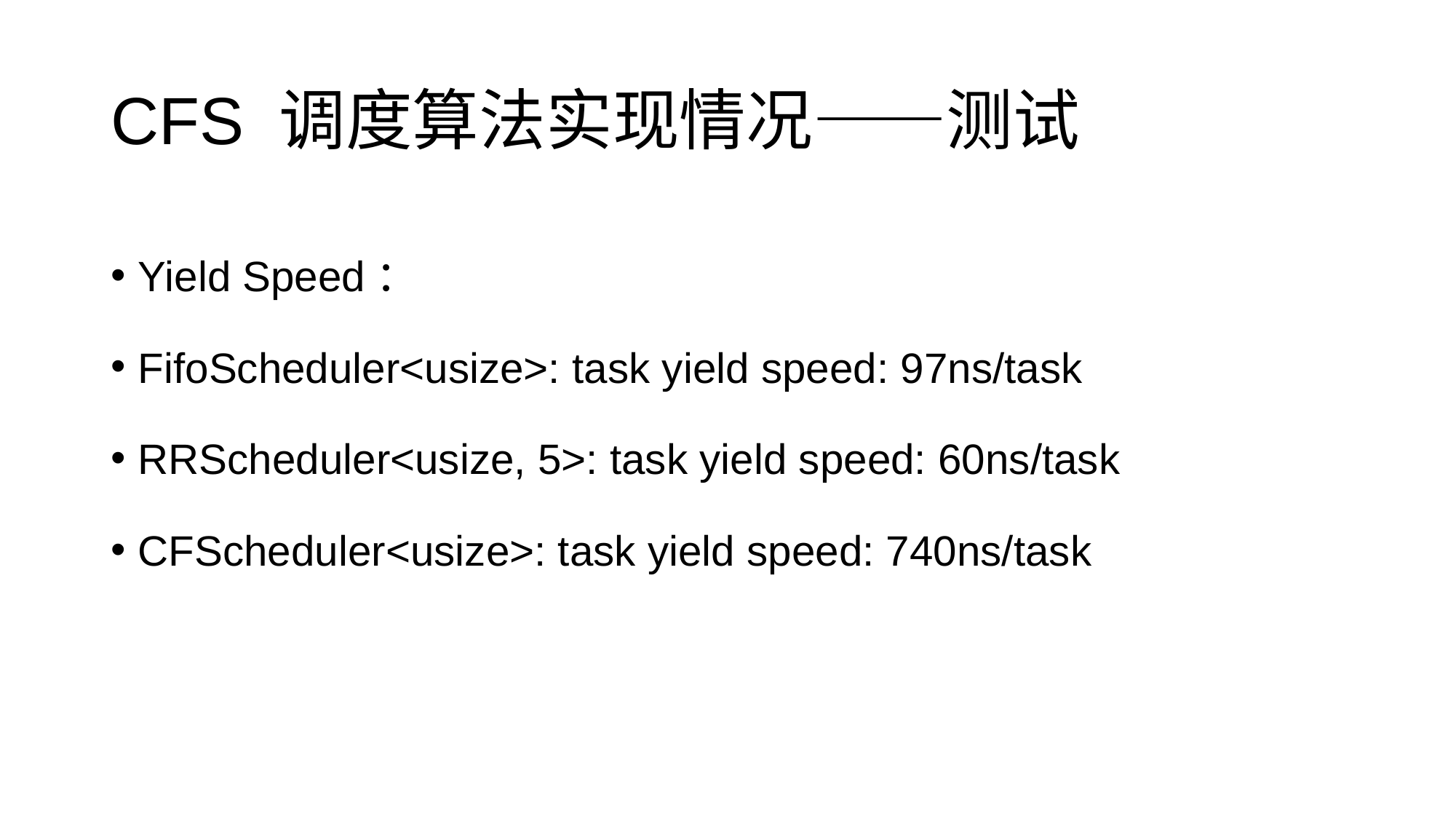

# CFS 调度算法实现情况——测试
Yield Speed：
FifoScheduler<usize>: task yield speed: 97ns/task
RRScheduler<usize, 5>: task yield speed: 60ns/task
CFScheduler<usize>: task yield speed: 740ns/task